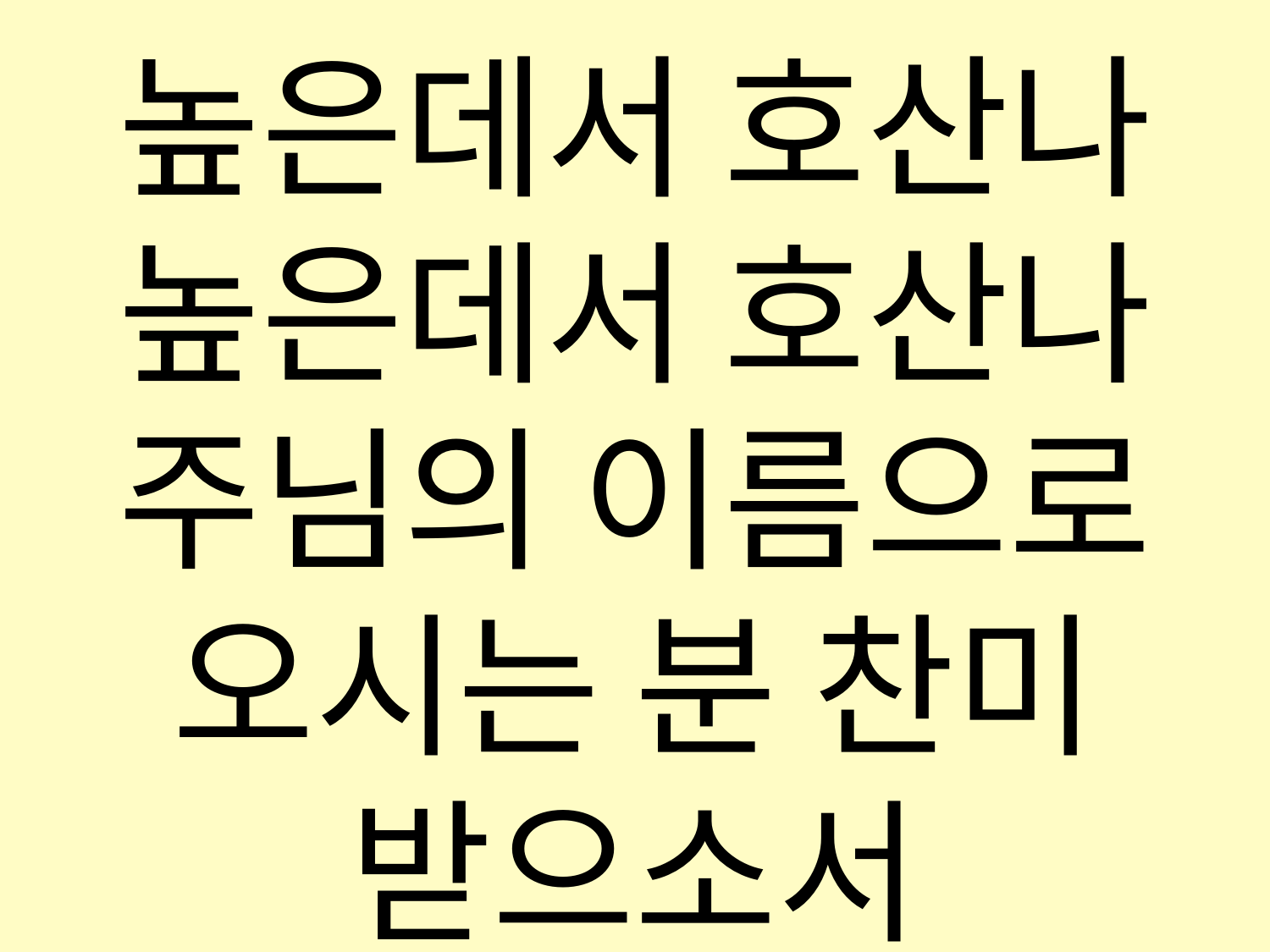

높은데서 호산나
높은데서 호산나
주님의 이름으로
오시는 분 찬미 받으소서